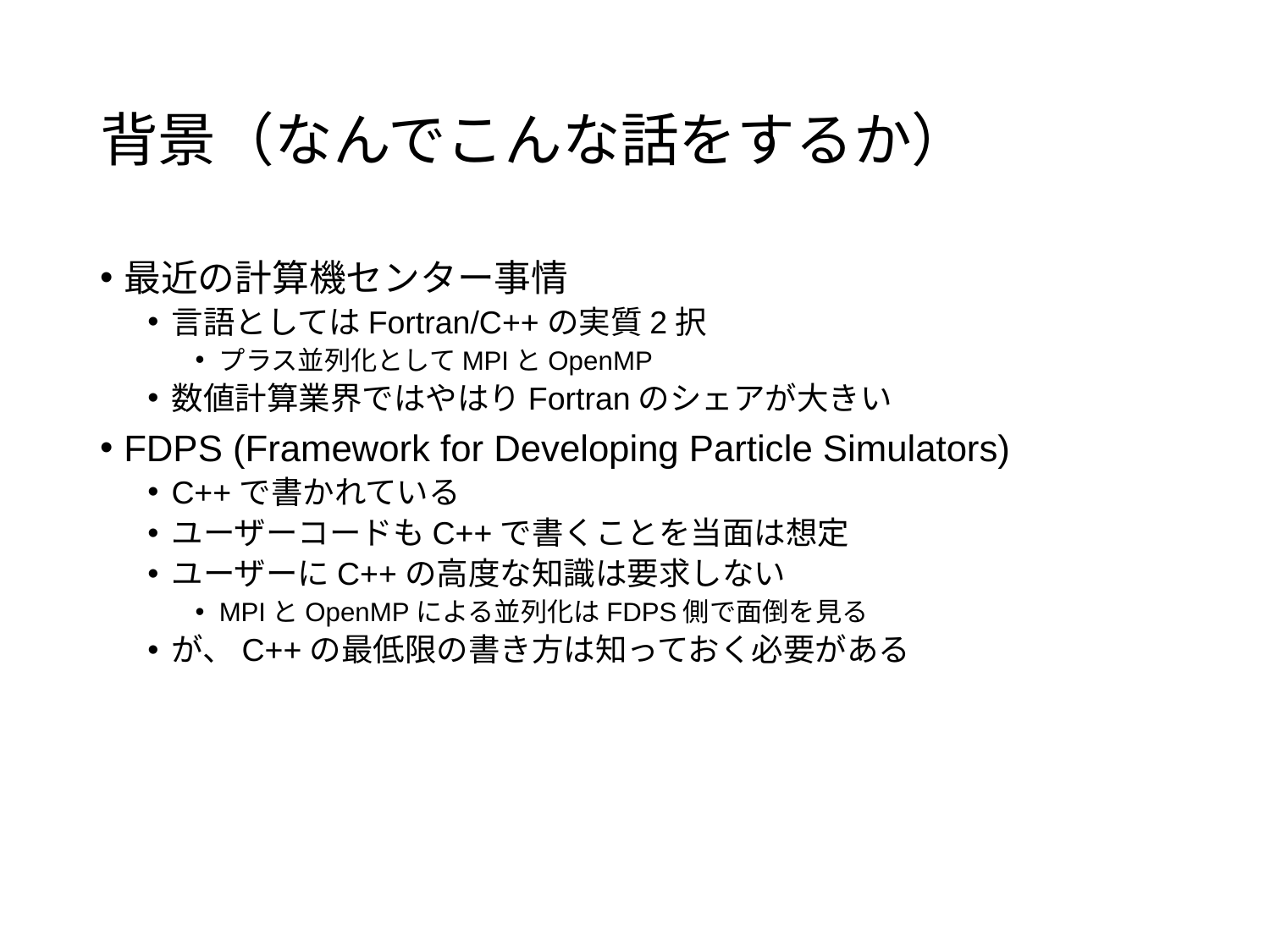

# 背景（なんでこんな話をするか）
最近の計算機センター事情
言語としてはFortran/C++の実質2択
プラス並列化としてMPIとOpenMP
数値計算業界ではやはりFortranのシェアが大きい
FDPS (Framework for Developing Particle Simulators)
C++で書かれている
ユーザーコードもC++で書くことを当面は想定
ユーザーにC++の高度な知識は要求しない
MPIとOpenMPによる並列化はFDPS側で面倒を見る
が、C++の最低限の書き方は知っておく必要がある